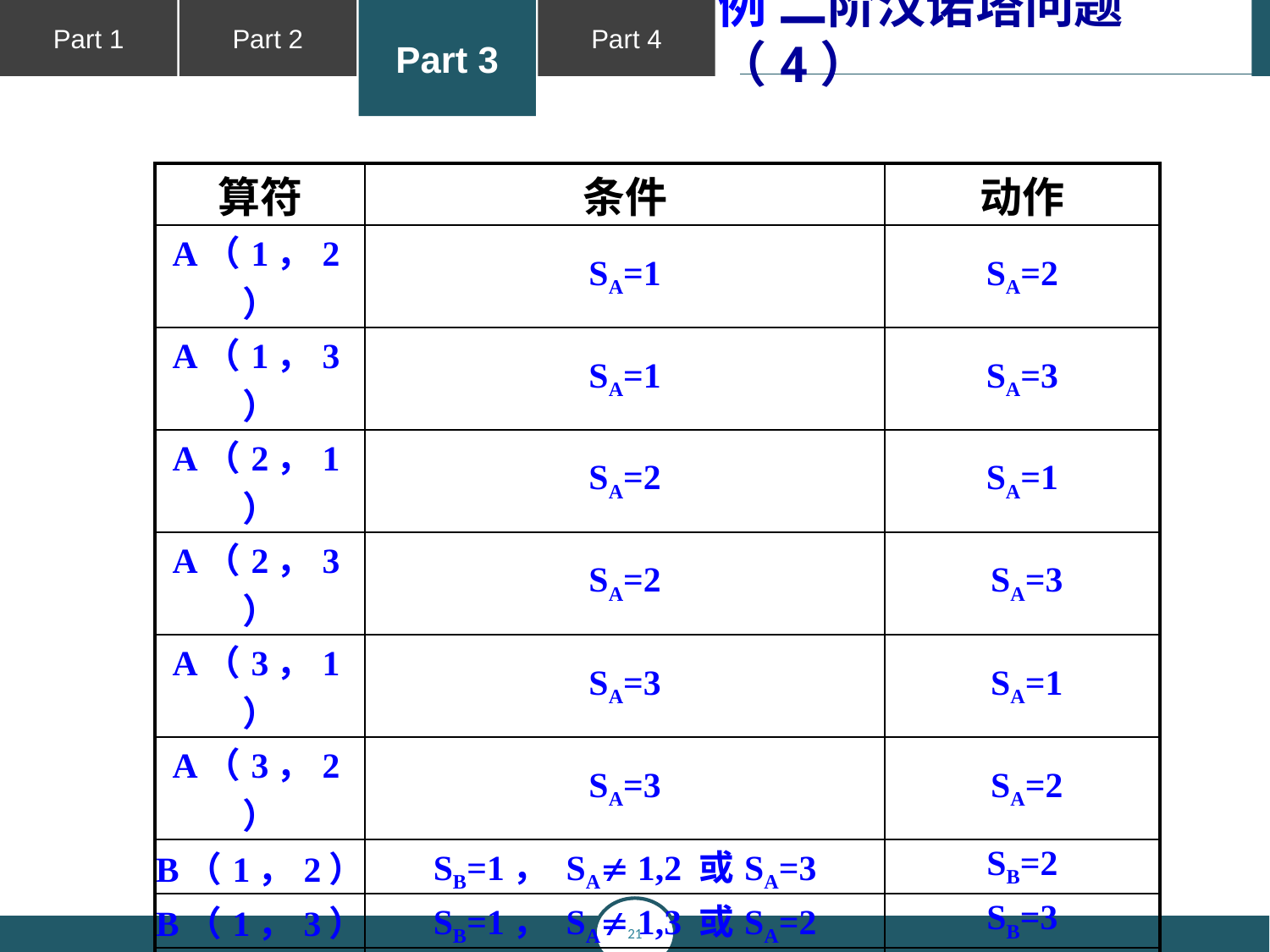

例 二阶汉诺塔问题（4）
| 算符 | 条件 | 动作 |
| --- | --- | --- |
| A（1，2） | SA=1 | SA=2 |
| A（1，3） | SA=1 | SA=3 |
| A（2，1） | SA=2 | SA=1 |
| A（2，3） | SA=2 | SA=3 |
| A（3，1） | SA=3 | SA=1 |
| A（3，2） | SA=3 | SA=2 |
| B（1，2） | SB=1， SA≠ 1,2 或SA=3 | SB=2 |
| B（1，3） | SB=1， SA≠ 1,3 或SA=2 | SB=3 |
| B（2，1） | SB=2， SA≠ 1,2 或SA=3 | SB=1 |
| B（2，3） | SB=2， SA≠ 2,3 或SA=1 | SB=3 |
| B（3，1） | SB=3， SA≠ 1,3 或SA=2 | SB=1 |
| B（3，2） | SB=3， SA≠ 2,3 或SA=1 | SB=2 |